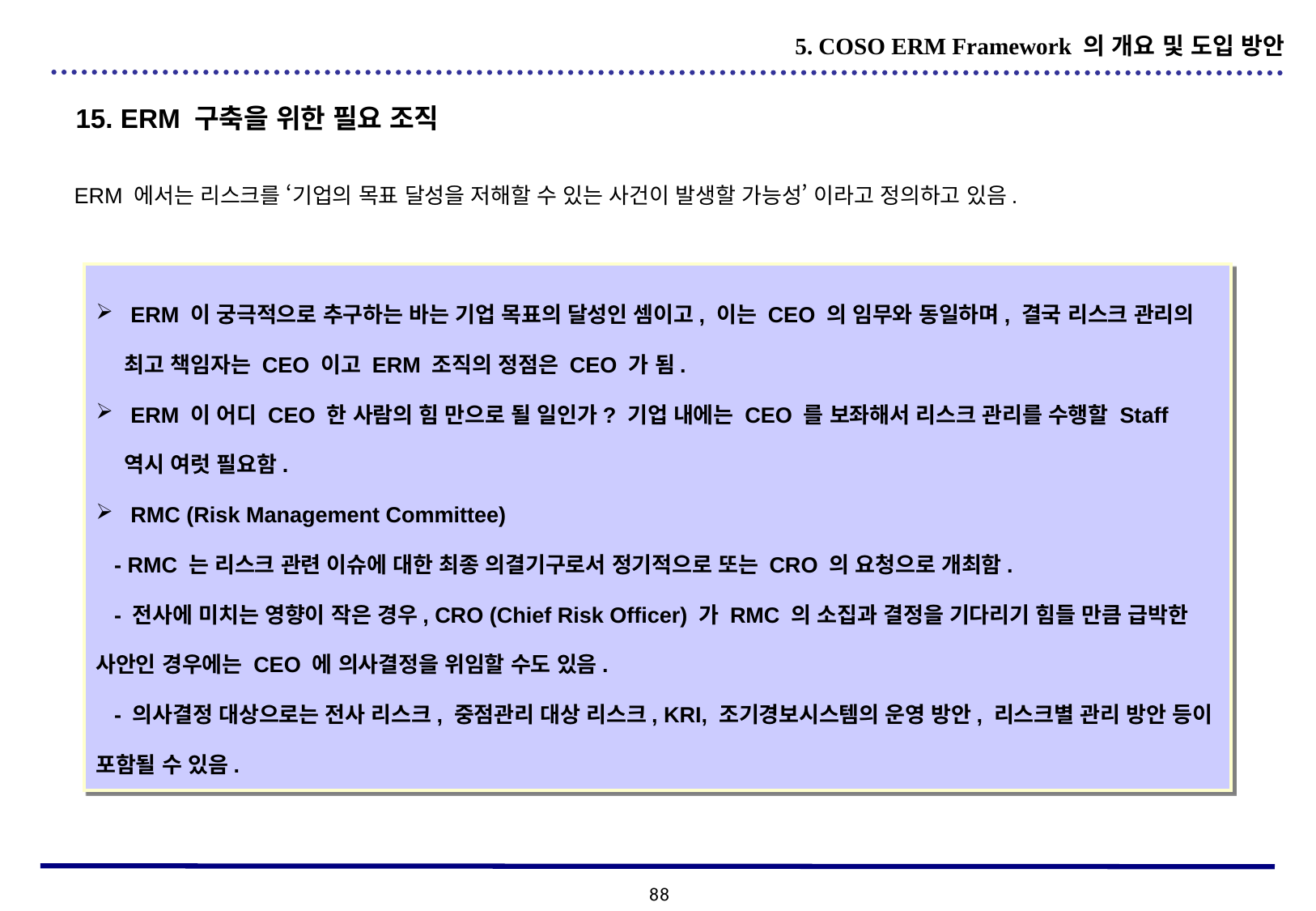

5. COSO ERM Framework 의 개요 및 도입 방안
15. ERM 구축을 위한 필요 조직
ERM 에서는 리스크를 ‘기업의 목표 달성을 저해할 수 있는 사건이 발생할 가능성’ 이라고 정의하고 있음.
 ERM 이 궁극적으로 추구하는 바는 기업 목표의 달성인 셈이고, 이는 CEO 의 임무와 동일하며, 결국 리스크 관리의 최고 책임자는 CEO 이고 ERM 조직의 정점은 CEO 가 됨.
 ERM 이 어디 CEO 한 사람의 힘 만으로 될 일인가? 기업 내에는 CEO 를 보좌해서 리스크 관리를 수행할 Staff 역시 여럿 필요함.
 RMC (Risk Management Committee)
   - RMC 는 리스크 관련 이슈에 대한 최종 의결기구로서 정기적으로 또는 CRO 의 요청으로 개최함.
   - 전사에 미치는 영향이 작은 경우, CRO (Chief Risk Officer) 가 RMC 의 소집과 결정을 기다리기 힘들 만큼 급박한 사안인 경우에는 CEO 에 의사결정을 위임할 수도 있음.
   - 의사결정 대상으로는 전사 리스크, 중점관리 대상 리스크, KRI, 조기경보시스템의 운영 방안, 리스크별 관리 방안 등이 포함될 수 있음.